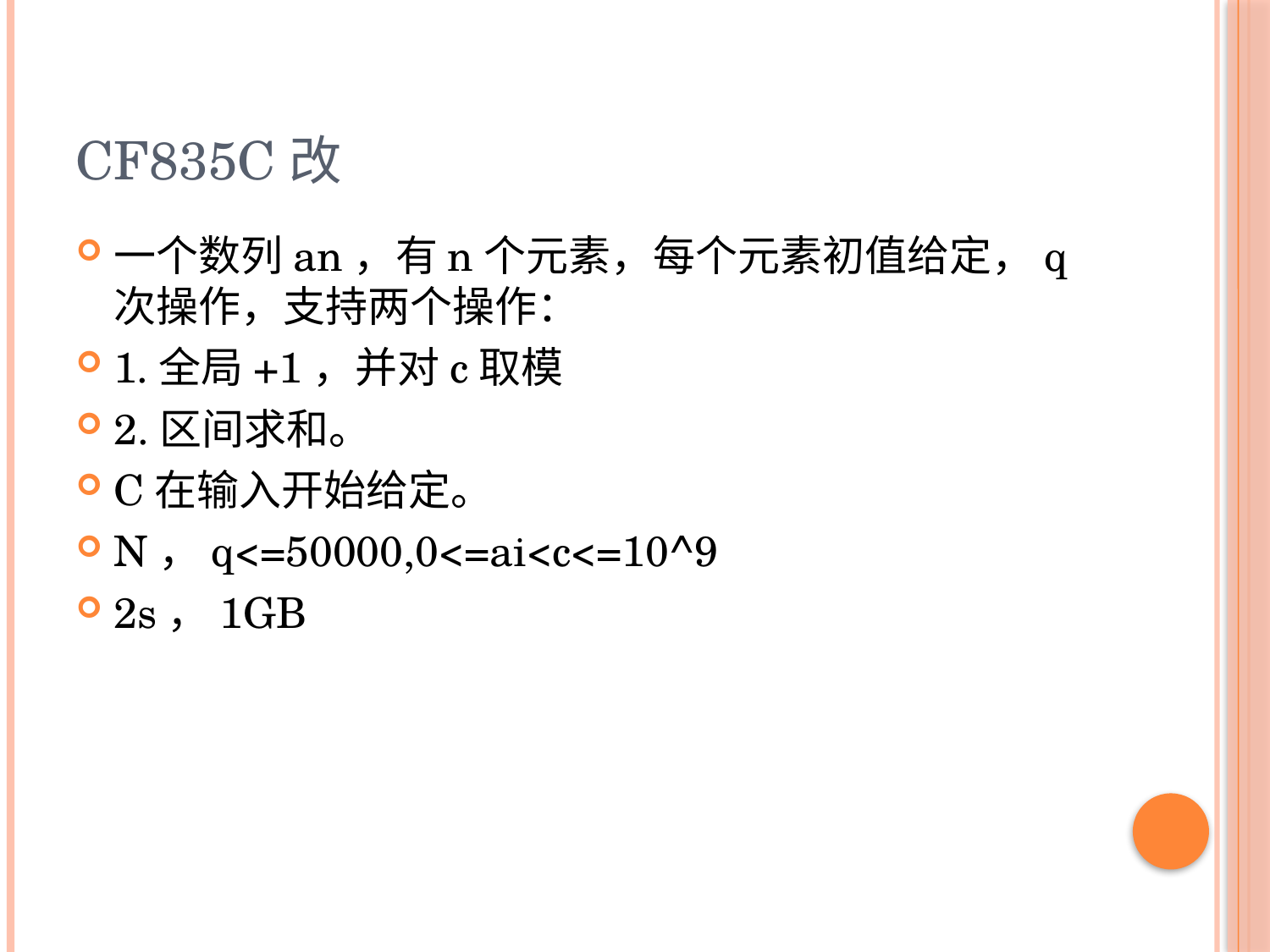

# Cf835c改
一个数列an，有n个元素，每个元素初值给定，q次操作，支持两个操作：
1.全局+1，并对c取模
2.区间求和。
C在输入开始给定。
N，q<=50000,0<=ai<c<=10^9
2s，1GB